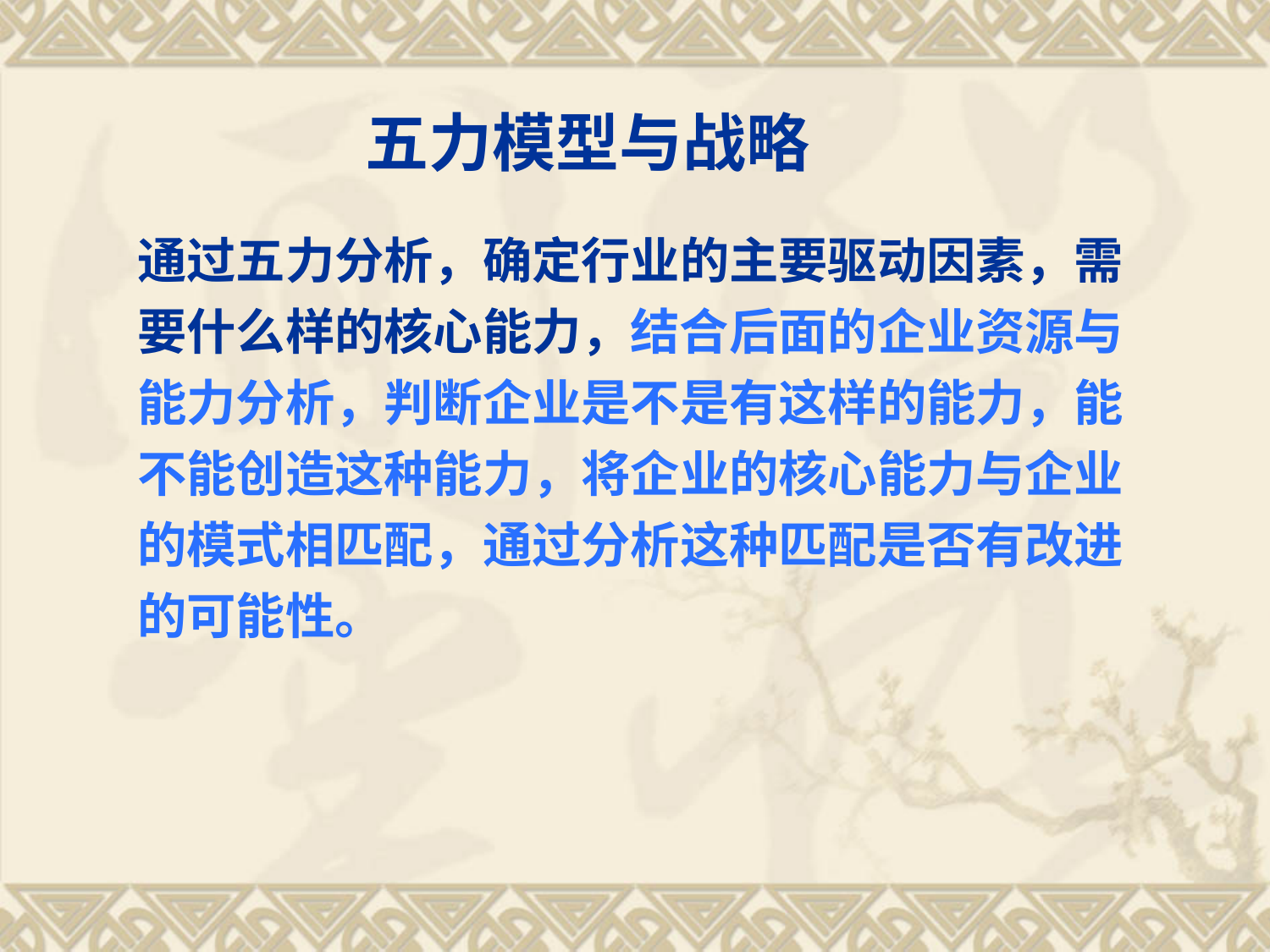

五力模型与战略
通过五力分析，确定行业的主要驱动因素，需要什么样的核心能力，结合后面的企业资源与能力分析，判断企业是不是有这样的能力，能不能创造这种能力，将企业的核心能力与企业的模式相匹配，通过分析这种匹配是否有改进的可能性。